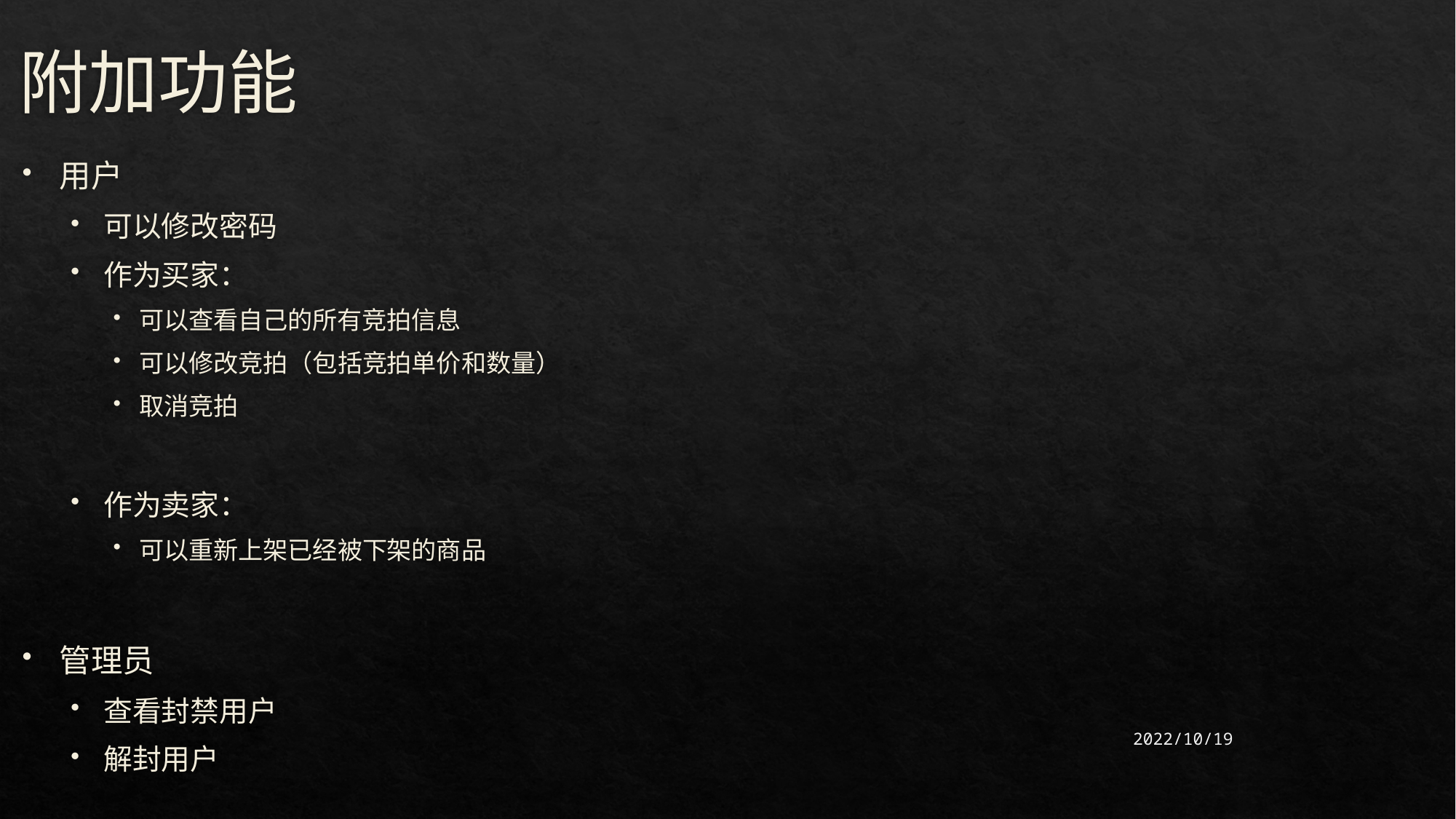

# 附加功能
用户
可以修改密码
作为买家：
可以查看自己的所有竞拍信息
可以修改竞拍（包括竞拍单价和数量）
取消竞拍

作为卖家：
可以重新上架已经被下架的商品

管理员
查看封禁用户
解封用户

2022/10/19